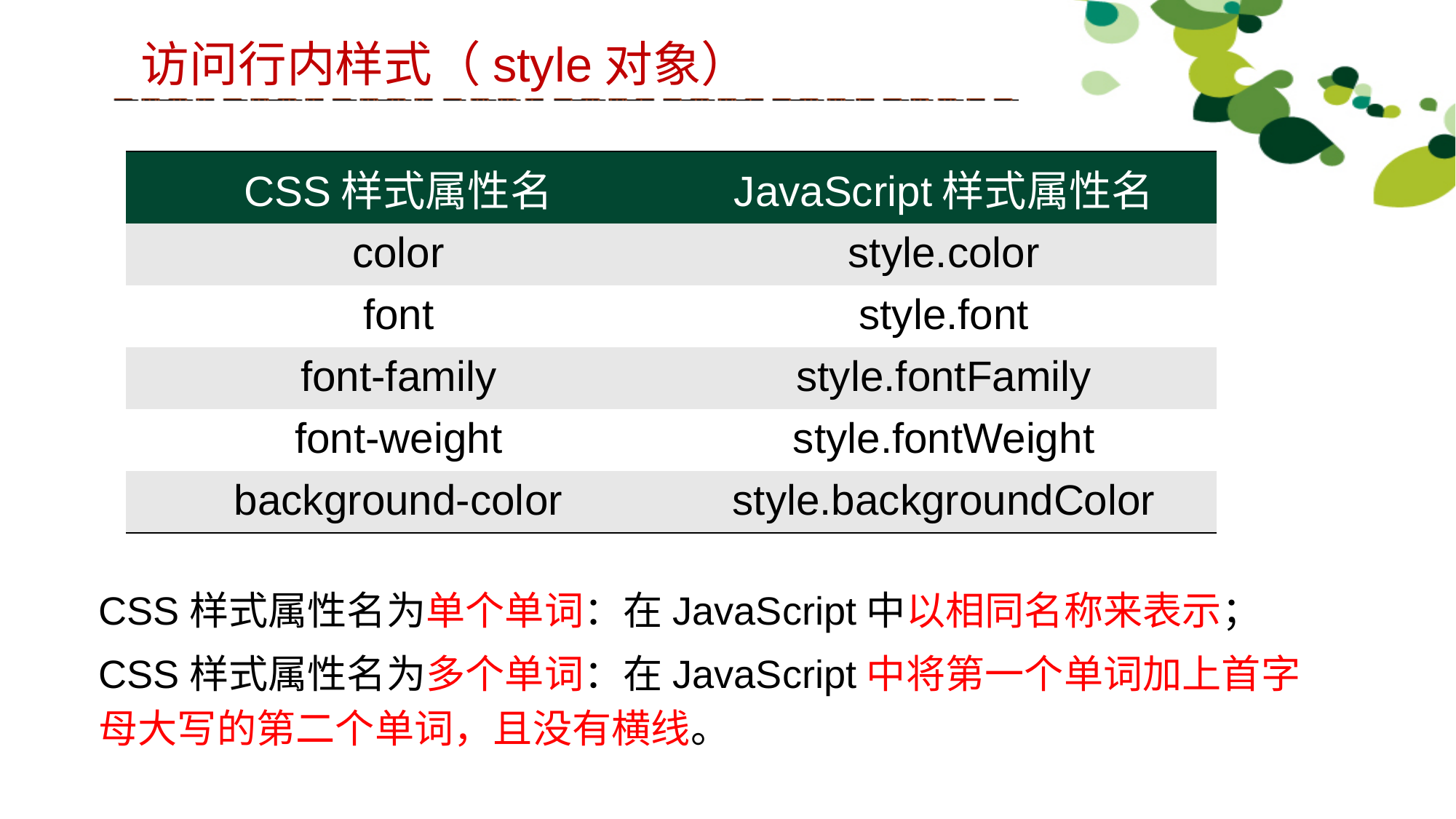

访问行内样式（style对象）
| CSS样式属性名 | JavaScript样式属性名 |
| --- | --- |
| color | style.color |
| font | style.font |
| font-family | style.fontFamily |
| font-weight | style.fontWeight |
| background-color | style.backgroundColor |
CSS样式属性名为单个单词：在JavaScript中以相同名称来表示；
CSS样式属性名为多个单词：在JavaScript中将第一个单词加上首字母大写的第二个单词，且没有横线。